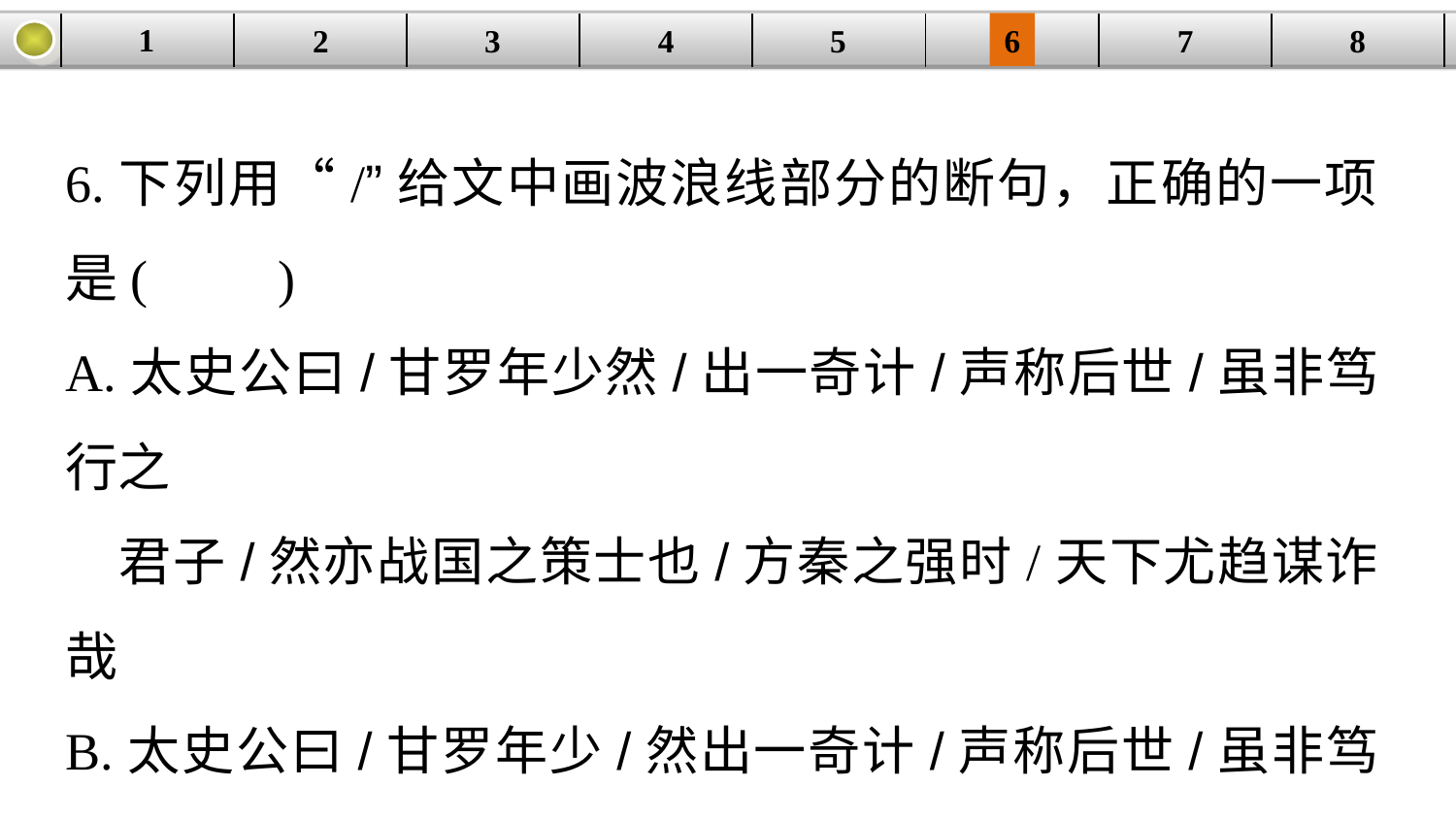

1
3
4
5
6
8
2
|  |  |  |  |  |  |  |  |
| --- | --- | --- | --- | --- | --- | --- | --- |
7

6.下列用“/”给文中画波浪线部分的断句，正确的一项是(　　)
A.太史公曰/甘罗年少然/出一奇计/声称后世/虽非笃行之
   君子/然亦战国之策士也/方秦之强时/天下尤趋谋诈哉
B.太史公曰/甘罗年少/然出一奇计/声称后世/虽非笃行之
   君子/然亦战国之策士也/方秦之强时/天下尤趋谋诈哉